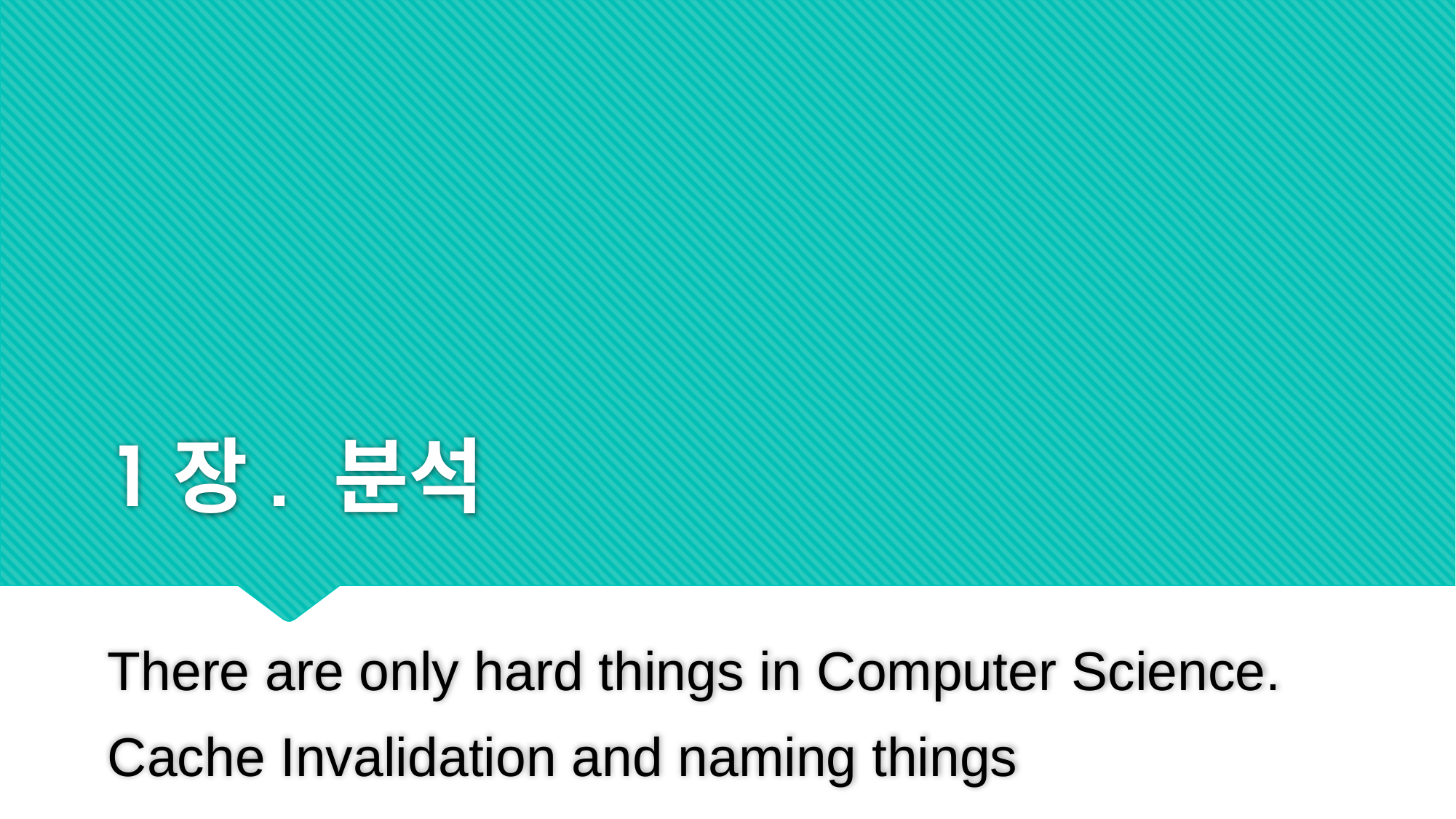

# 1장. 분석
There are only hard things in Computer Science.
Cache Invalidation and naming things